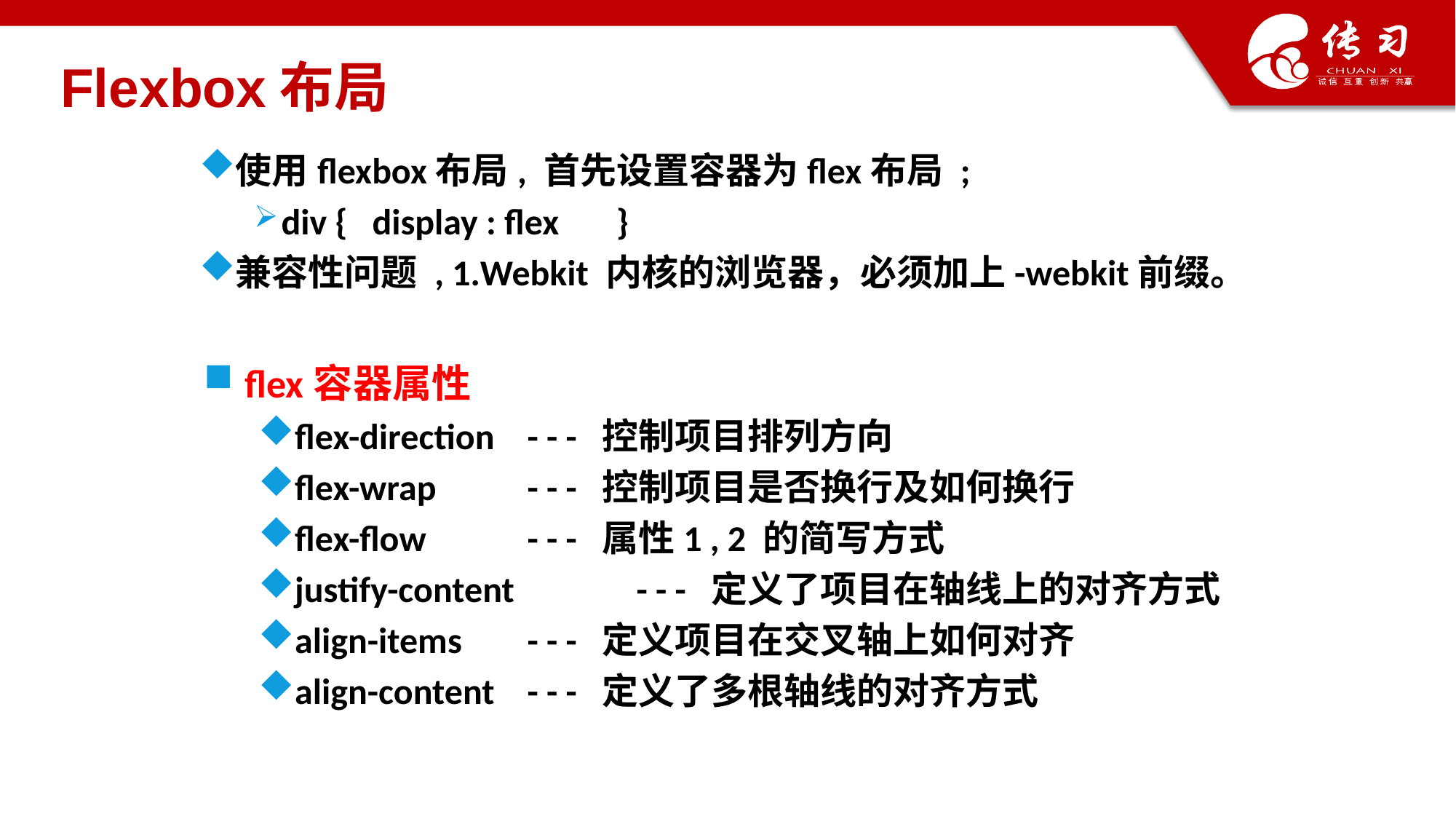

# Flexbox布局
使用flexbox布局, 首先设置容器为flex布局 ;
div {   display : flex       }
兼容性问题 , 1.Webkit 内核的浏览器，必须加上-webkit前缀。
flex容器属性
flex-direction 	  - - -  控制项目排列方向
flex-wrap        	  - - -  控制项目是否换行及如何换行
flex-flow 	  - - -  属性1 , 2 的简写方式
justify-content	  - - -  定义了项目在轴线上的对齐方式
align-items	  - - -  定义项目在交叉轴上如何对齐
align-content	  - - -  定义了多根轴线的对齐方式